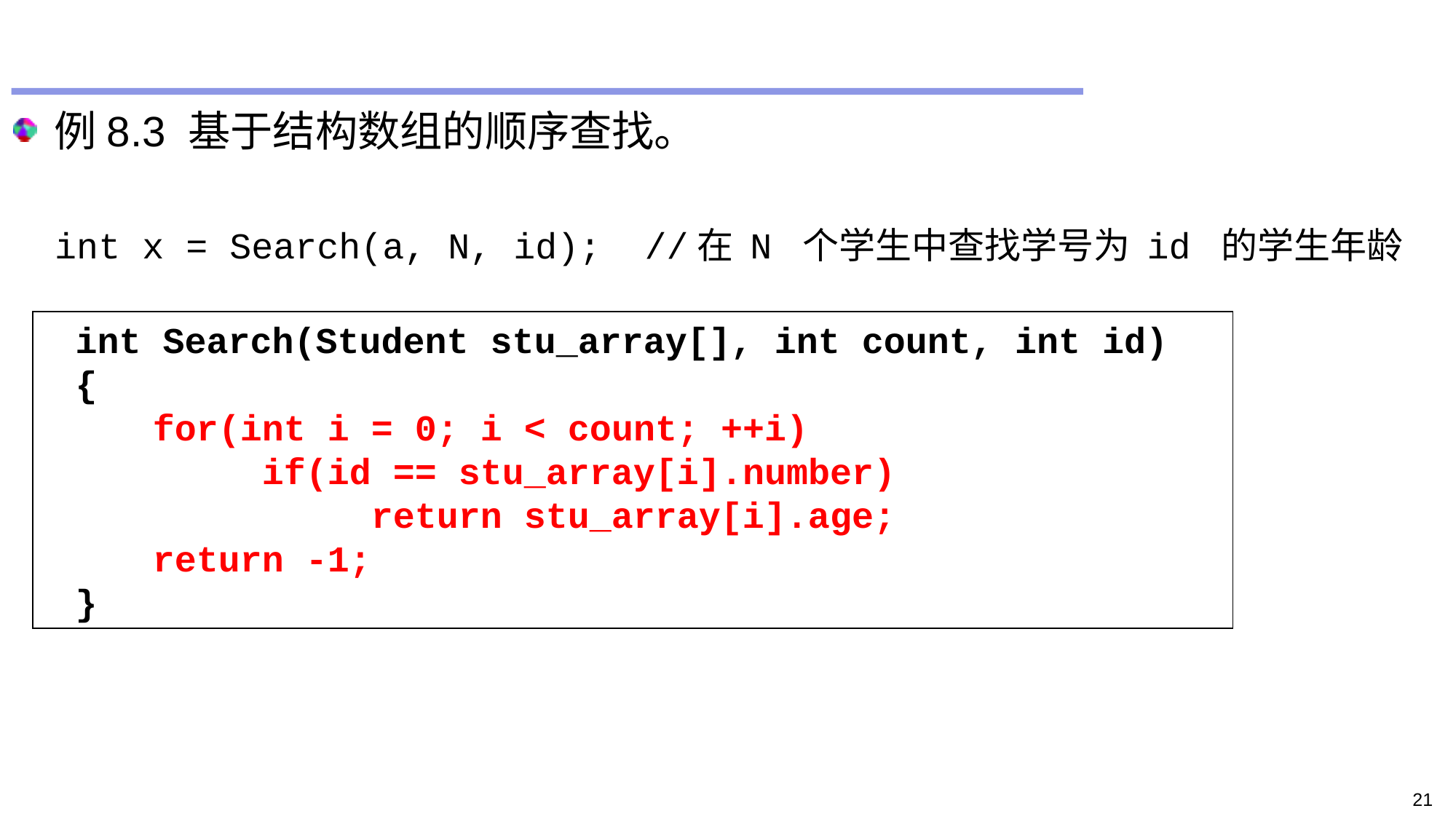

#
例8.3 基于结构数组的顺序查找。

int x = Search(a, N, id);  //在 N 个学生中查找学号为 id 的学生年龄
int Search(Student stu_array[], int count, int id)
{
	for(int i = 0; i < count; ++i)
		if(id == stu_array[i].number)
			return stu_array[i].age;
	return -1;
}
21